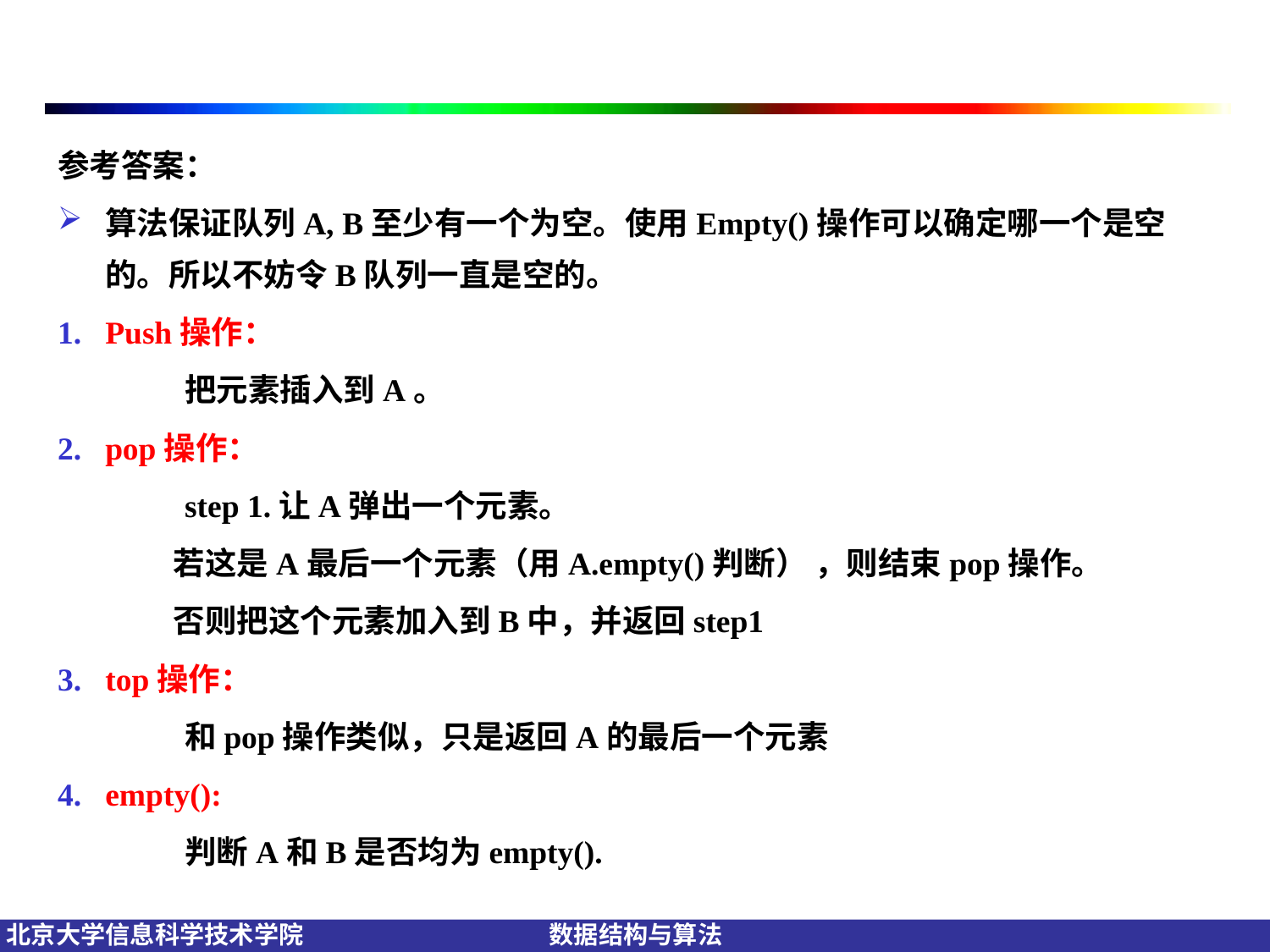

#
参考答案：
算法保证队列A, B至少有一个为空。使用Empty()操作可以确定哪一个是空的。所以不妨令B队列一直是空的。
Push操作：
	把元素插入到A。
pop操作：
	step 1.让A弹出一个元素。
               若这是A最后一个元素（用A.empty()判断） ，则结束pop操作。
               否则把这个元素加入到B中，并返回step1
top操作：
	和pop操作类似，只是返回A的最后一个元素
empty():
	判断A和B是否均为empty().